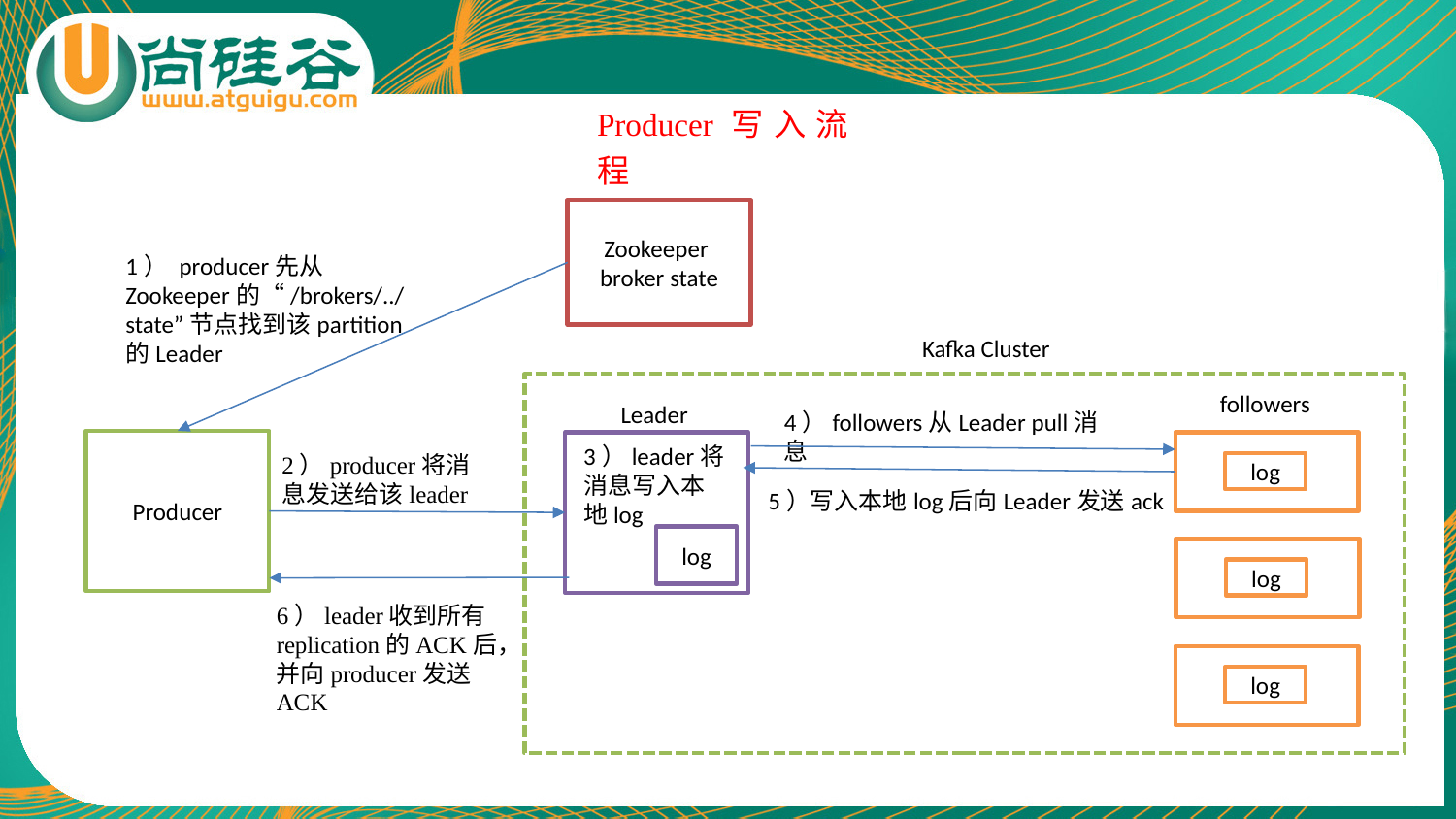

Producer写入流程
Zookeeper
broker state
1） producer先从Zookeeper的“/brokers/../state”节点找到该partition的Leader
Kafka Cluster

followers
Leader
4）followers从Leader pull消息
Producer

3）leader将消息写入本地log
2）producer将消息发送给该leader
log
5）写入本地log后向Leader发送ack
log

log
6）leader收到所有replication的ACK后，并向producer发送ACK

log